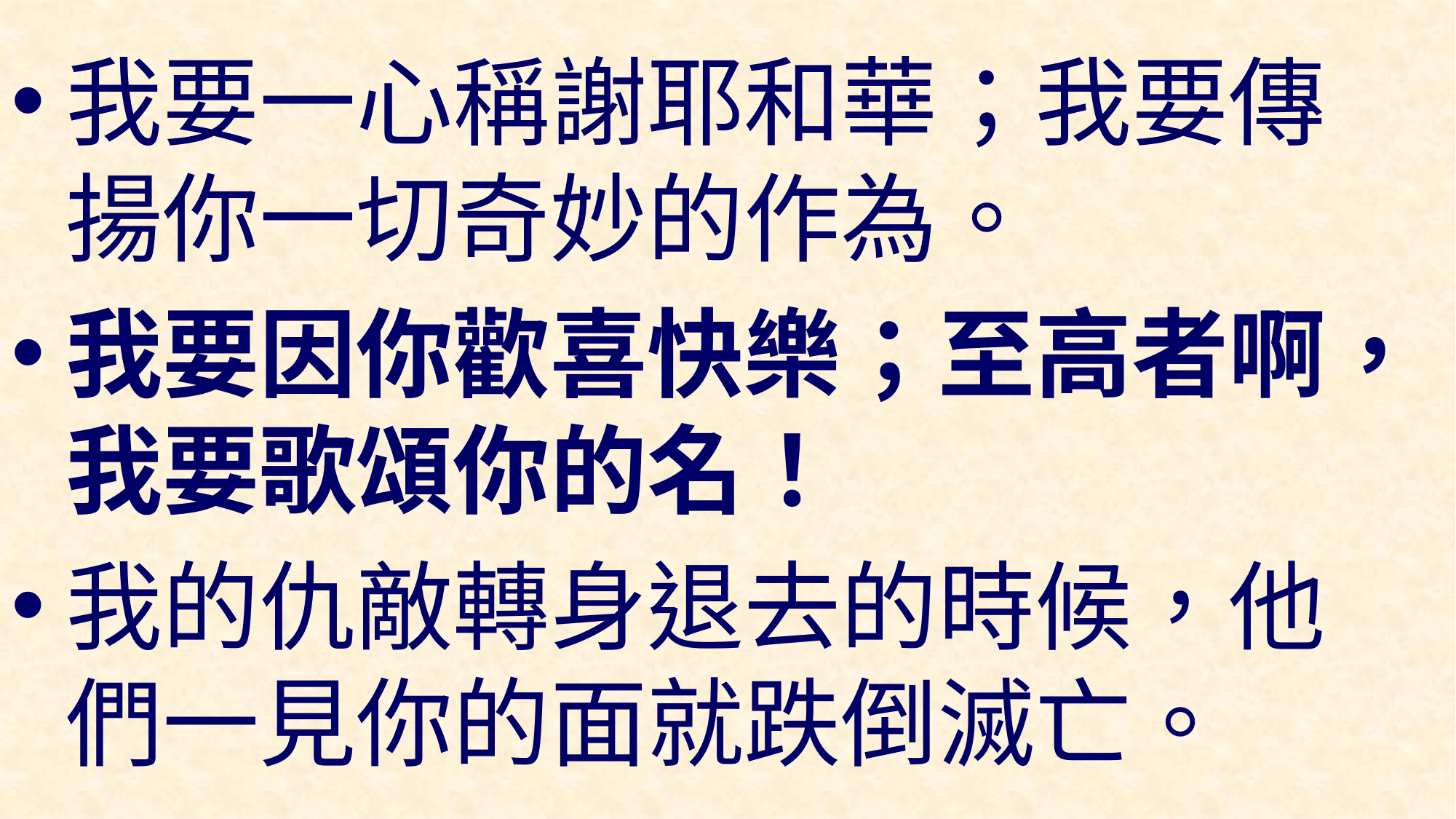

我要一心稱謝耶和華；我要傳揚你一切奇妙的作為。
我要因你歡喜快樂；至高者啊，我要歌頌你的名！
我的仇敵轉身退去的時候，他們一見你的面就跌倒滅亡。